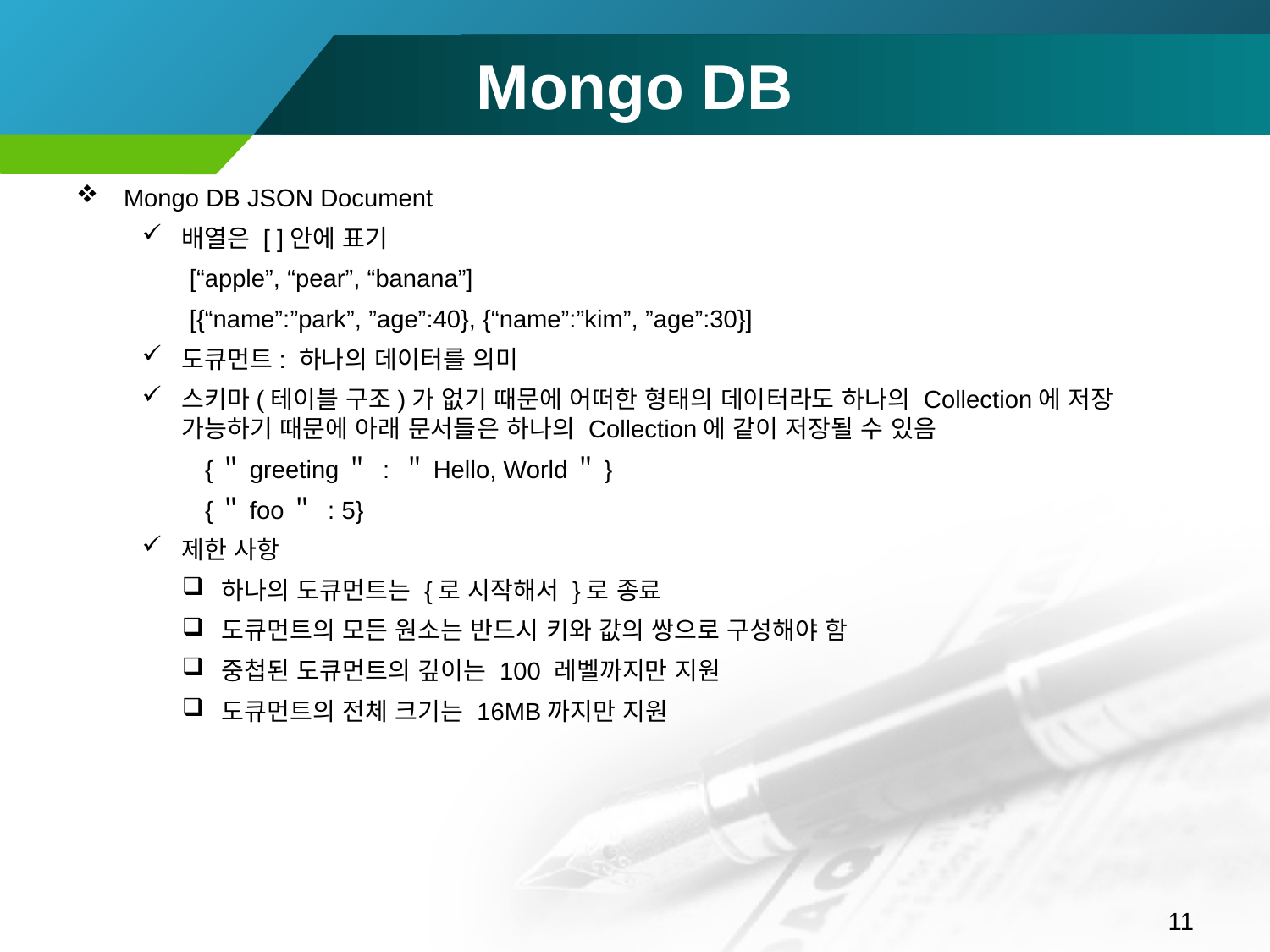

# Mongo DB
Mongo DB JSON Document
배열은 [ ]안에 표기
[“apple”, “pear”, “banana”]
[{“name”:”park”, ”age”:40}, {“name”:”kim”, ”age”:30}]
도큐먼트: 하나의 데이터를 의미
스키마(테이블 구조)가 없기 때문에 어떠한 형태의 데이터라도 하나의 Collection에 저장 가능하기 때문에 아래 문서들은 하나의 Collection에 같이 저장될 수 있음
         {＂greeting＂ : ＂Hello, World＂}
         {＂foo＂ : 5}
제한 사항
하나의 도큐먼트는 {로 시작해서 }로 종료
도큐먼트의 모든 원소는 반드시 키와 값의 쌍으로 구성해야 함
중첩된 도큐먼트의 깊이는 100 레벨까지만 지원
도큐먼트의 전체 크기는 16MB까지만 지원
11